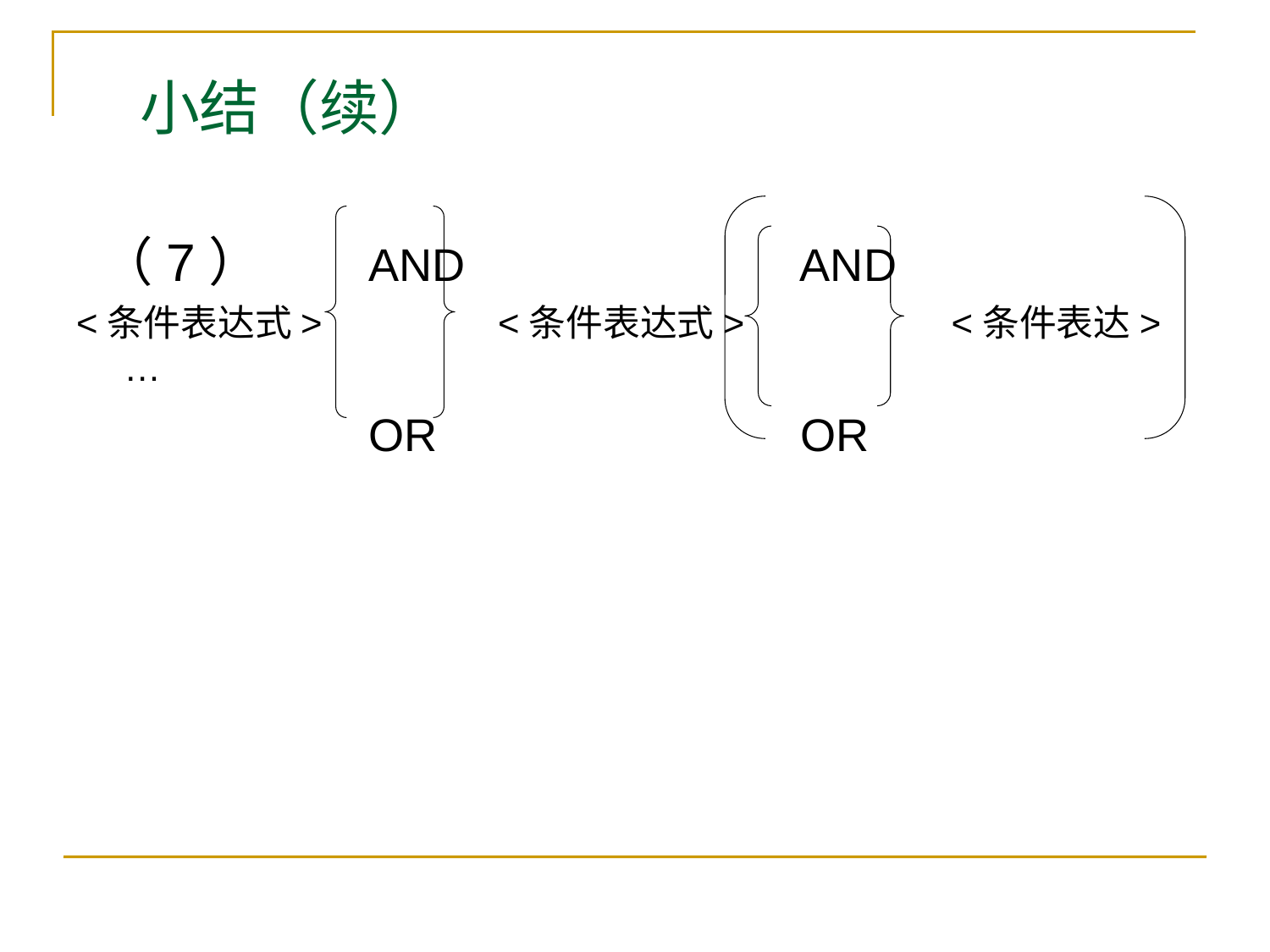

# 小结（续）

 （7）        AND                       AND
<条件表达式>                 <条件表达式>                    <条件表达>    …
                    OR                         OR